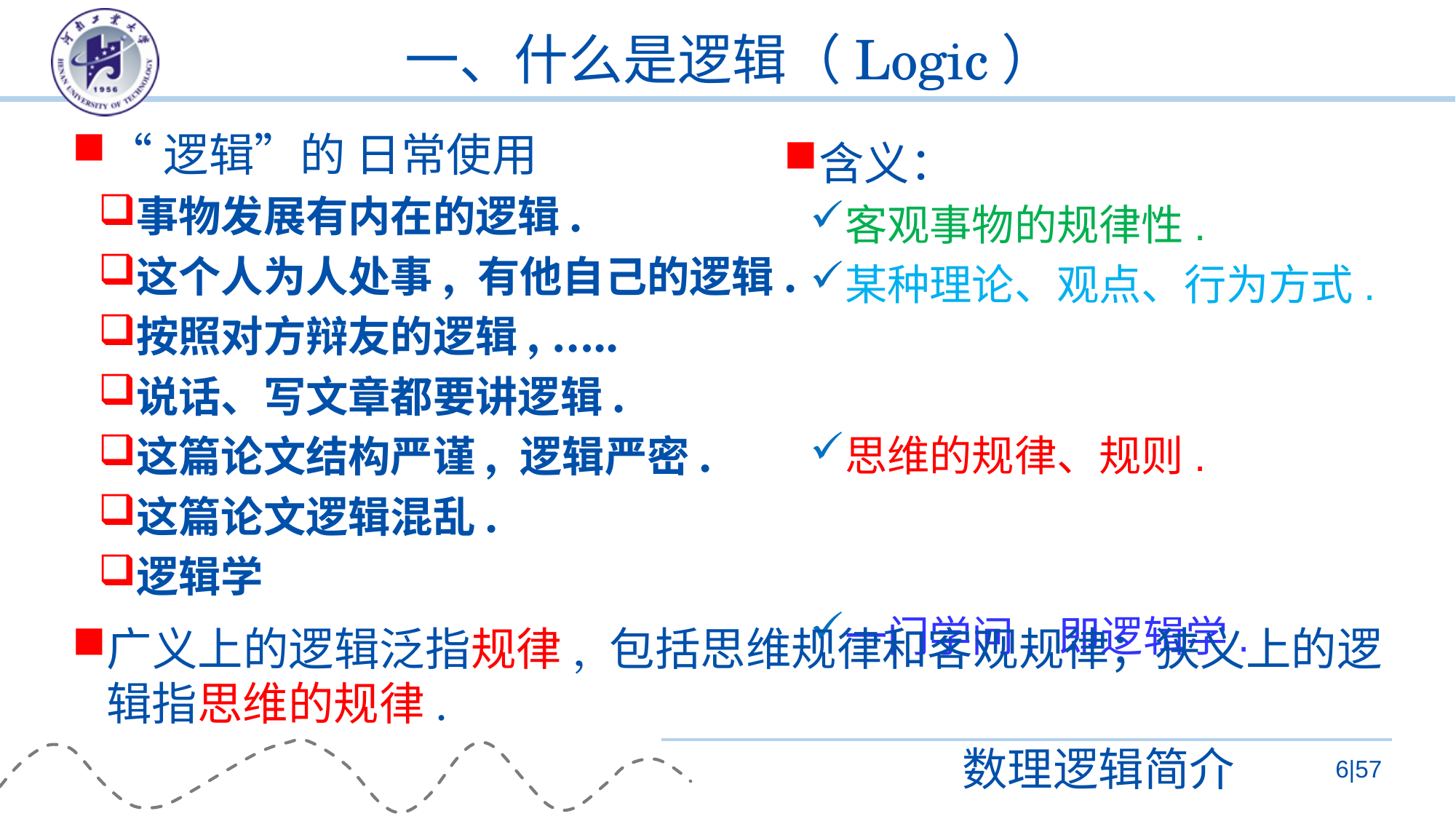

# 一、什么是逻辑（Logic）
“逻辑”的 日常使用
事物发展有内在的逻辑.
这个人为人处事, 有他自己的逻辑.
按照对方辩友的逻辑, …..
说话、写文章都要讲逻辑.
这篇论文结构严谨, 逻辑严密.
这篇论文逻辑混乱.
逻辑学
含义：
客观事物的规律性.
某种理论、观点、行为方式.

思维的规律、规则.

一门学问, 即逻辑学.
广义上的逻辑泛指规律, 包括思维规律和客观规律；狭义上的逻辑指思维的规律.
数理逻辑简介
6|57